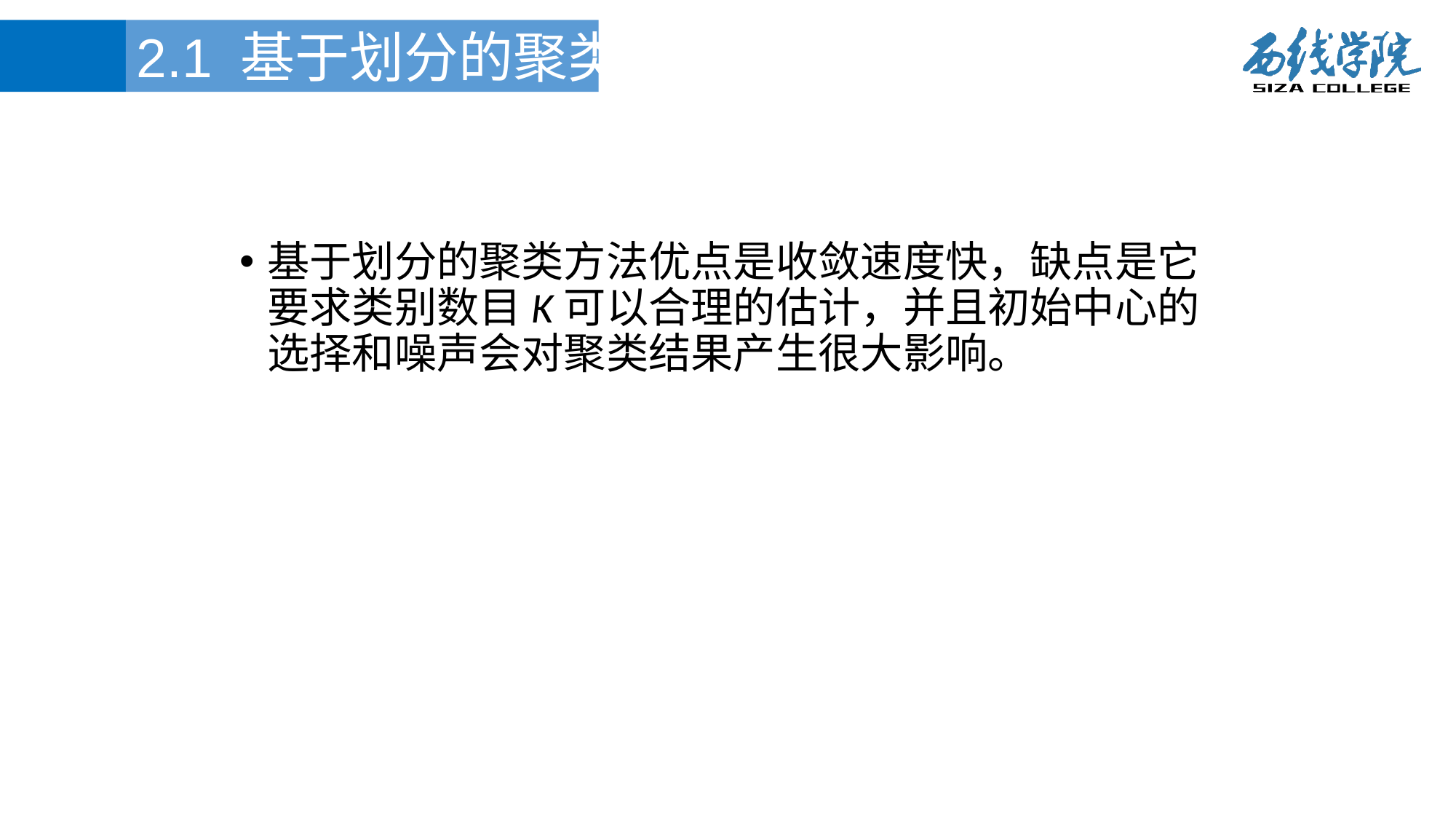

2.1 基于划分的聚类方法

基于划分的聚类方法优点是收敛速度快，缺点是它要求类别数目K可以合理的估计，并且初始中心的选择和噪声会对聚类结果产生很大影响。